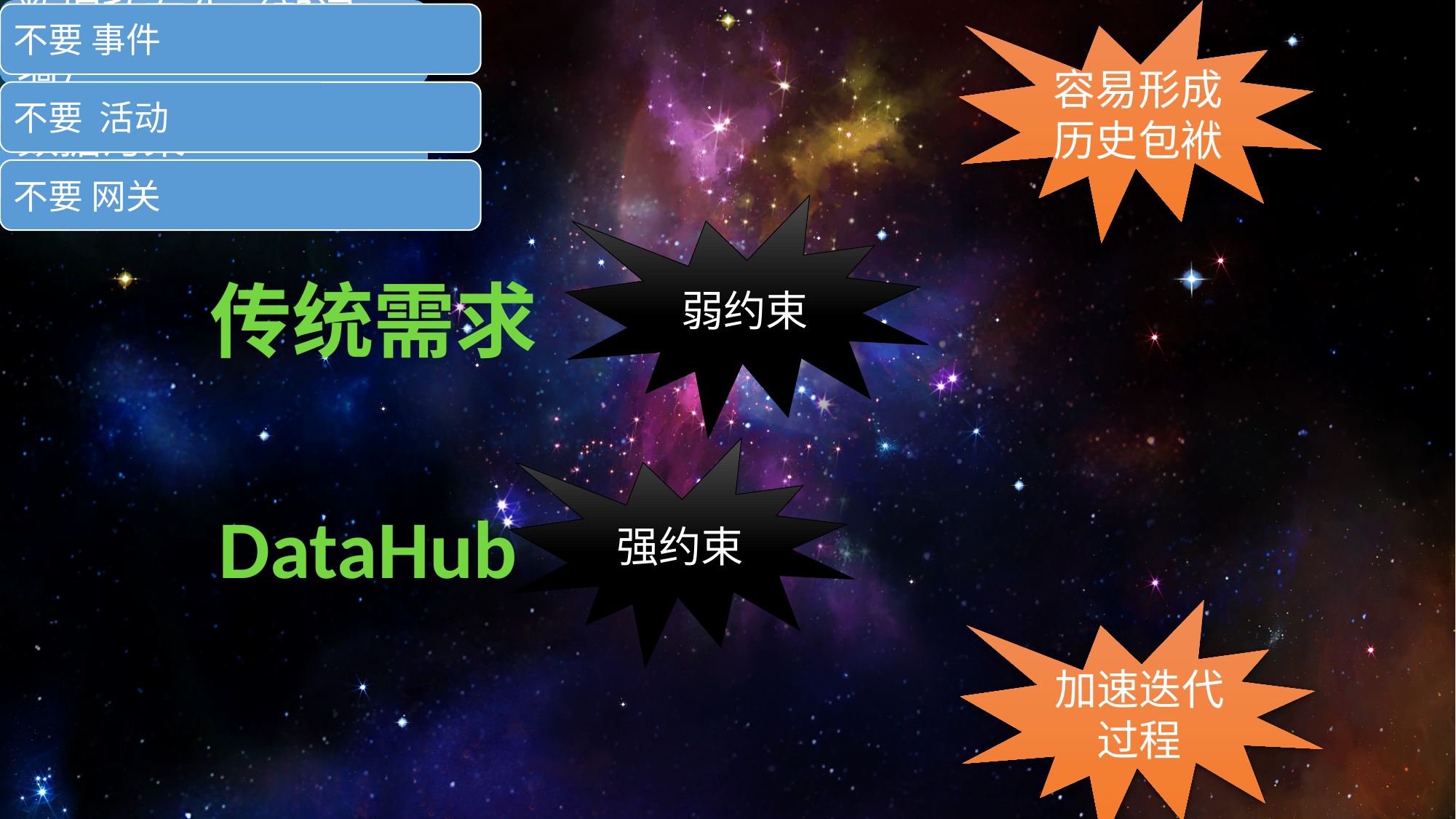

容易形成历史包袱
# 需求规格化
弱约束
数据私有化（部门墙）
数据污染
传统需求
强约束
不要 事件
不要  活动
不要 网关
DataHub
加速迭代过程